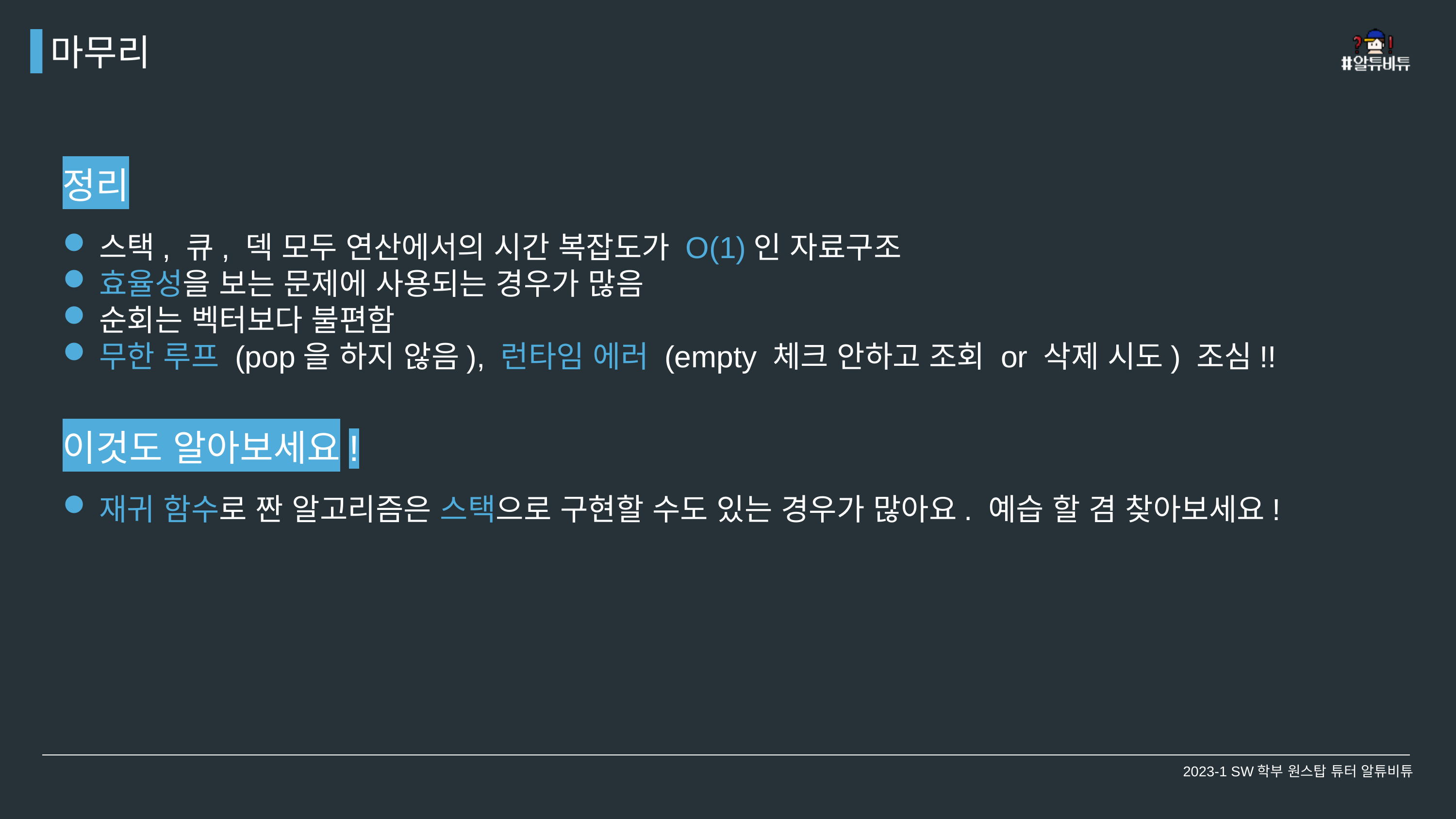

마무리
정리
스택, 큐, 덱 모두 연산에서의 시간 복잡도가 O(1)인 자료구조
효율성을 보는 문제에 사용되는 경우가 많음
순회는 벡터보다 불편함
무한 루프 (pop을 하지 않음), 런타임 에러 (empty 체크 안하고 조회 or 삭제 시도) 조심!!
이것도 알아보세요!
재귀 함수로 짠 알고리즘은 스택으로 구현할 수도 있는 경우가 많아요. 예습 할 겸 찾아보세요!
2023-1 SW학부 원스탑 튜터 알튜비튜